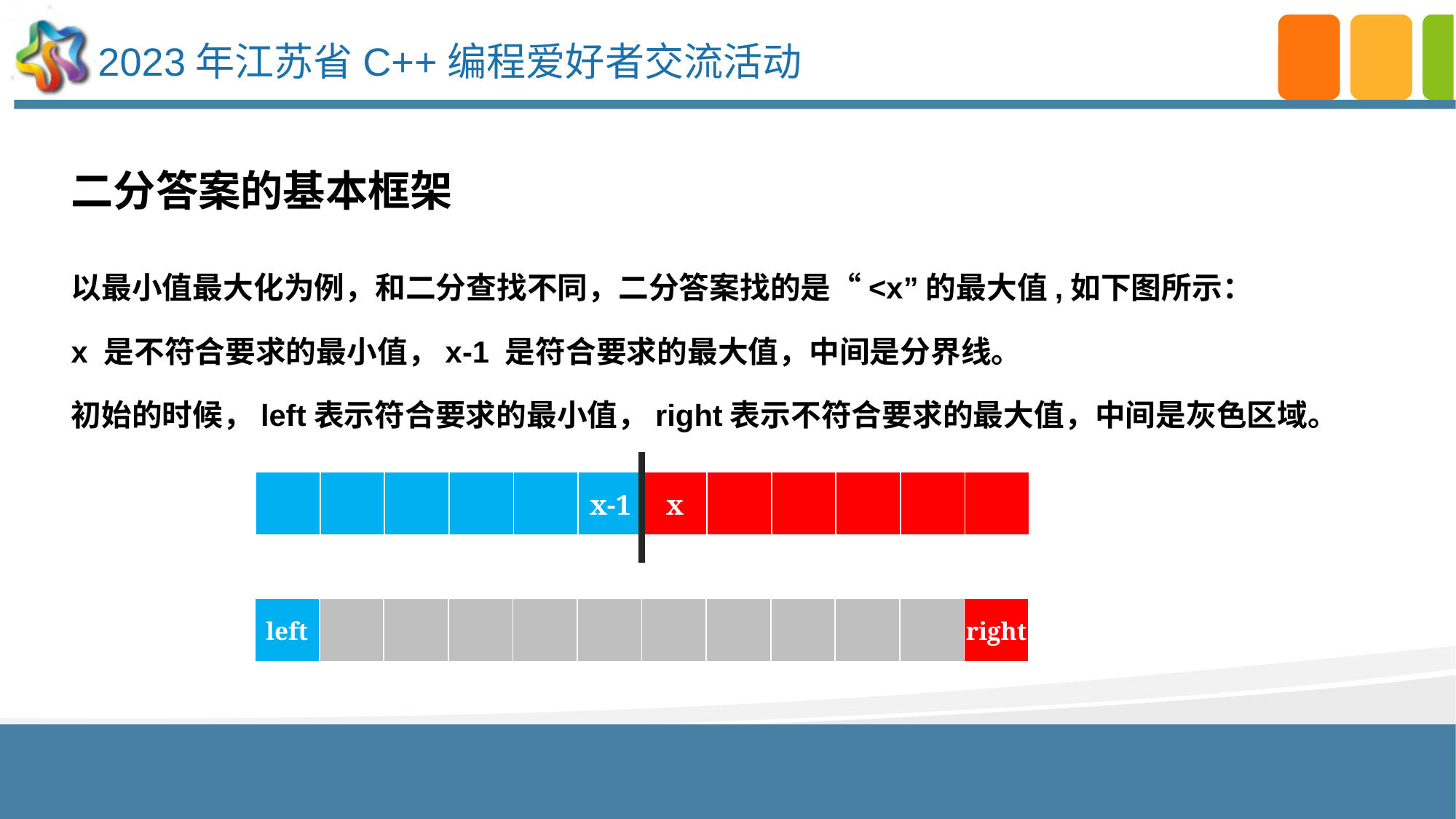

二分答案的基本框架
以最小值最大化为例，和二分查找不同，二分答案找的是“<x”的最大值,如下图所示：
x 是不符合要求的最小值，x-1 是符合要求的最大值，中间是分界线。
初始的时候，left表示符合要求的最小值，right表示不符合要求的最大值，中间是灰色区域。
|  |  |  |  |  | x-1 | x |  |  |  |  |  |
| --- | --- | --- | --- | --- | --- | --- | --- | --- | --- | --- | --- |
| left |  |  |  |  |  |  |  |  |  |  | right |
| --- | --- | --- | --- | --- | --- | --- | --- | --- | --- | --- | --- |